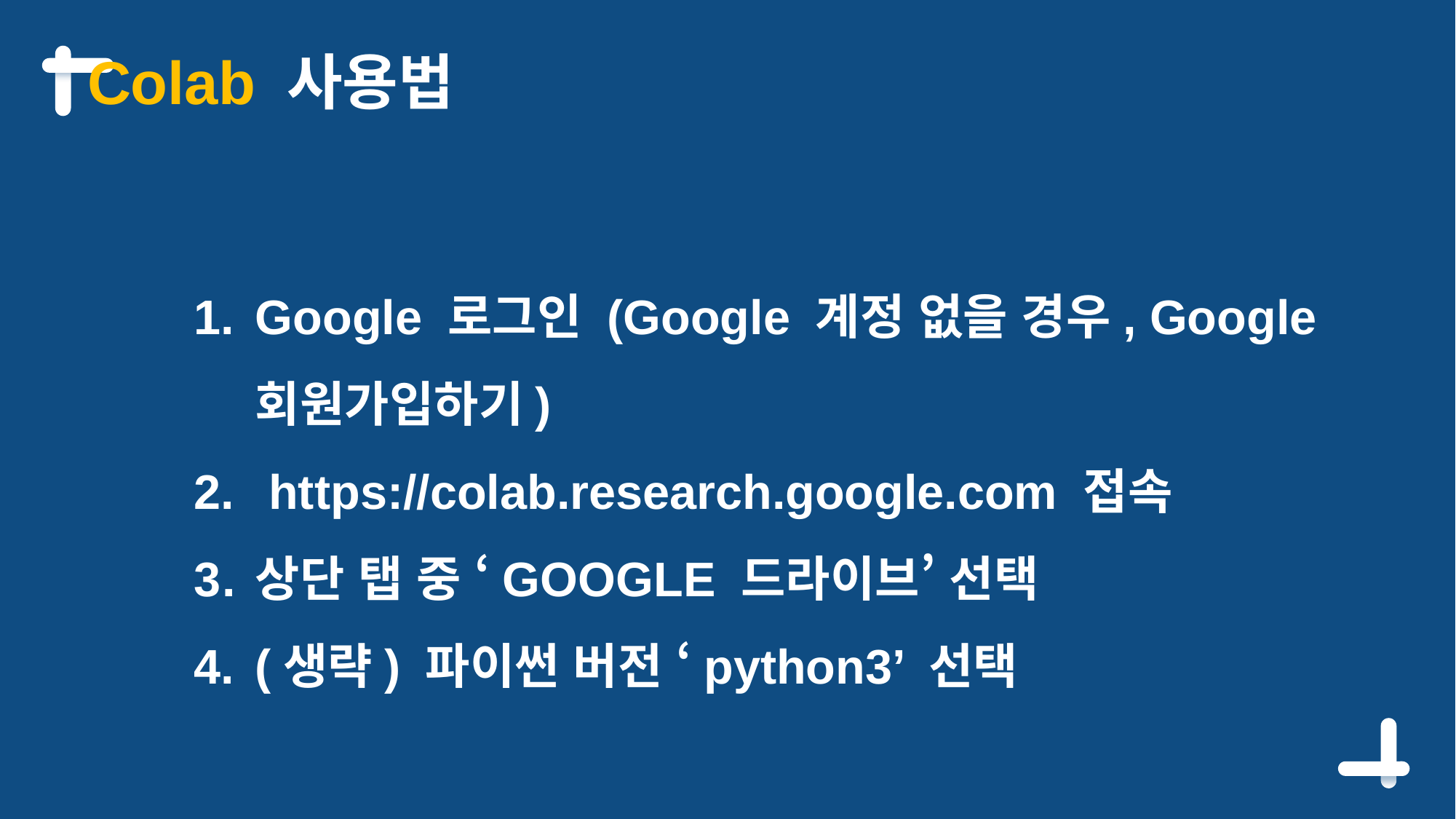

Colab 사용법

Google 로그인 (Google 계정 없을 경우, Google 회원가입하기)
 https://colab.research.google.com 접속
상단 탭 중 ‘GOOGLE 드라이브’ 선택
(생략) 파이썬 버전 ‘python3’ 선택